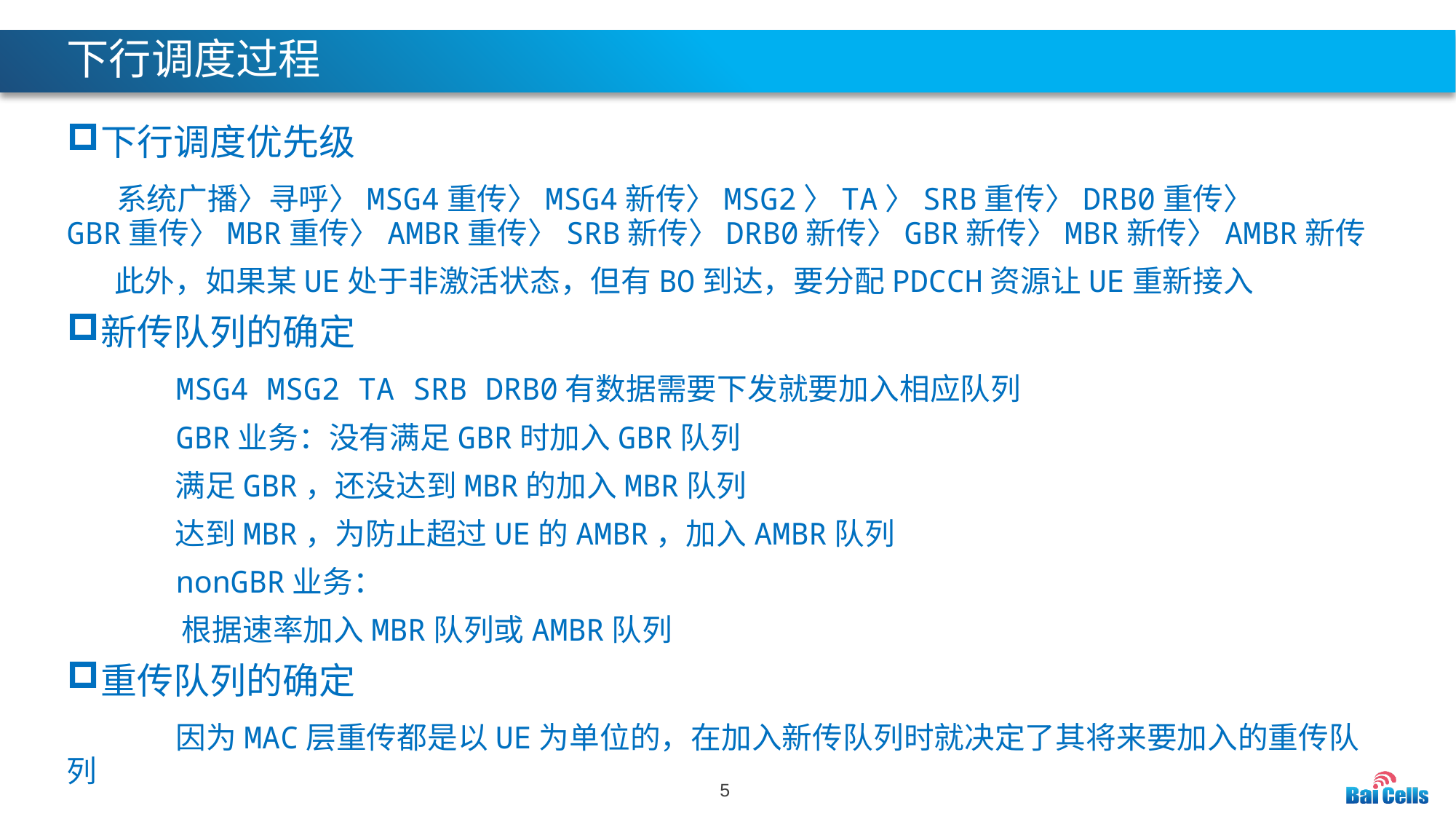

# 下行调度过程
下行调度优先级
     系统广播〉寻呼〉MSG4重传〉MSG4新传〉MSG2〉TA〉SRB重传〉DRB0重传〉          	GBR重传〉MBR重传〉AMBR重传〉SRB新传〉DRB0新传〉GBR新传〉MBR新传〉AMBR新传
      此外，如果某UE处于非激活状态，但有BO到达，要分配PDCCH资源让UE重新接入
新传队列的确定
     MSG4 MSG2 TA SRB DRB0有数据需要下发就要加入相应队列
      GBR业务：没有满足GBR时加入GBR队列
               满足GBR，还没达到MBR的加入MBR队列
               达到MBR，为防止超过UE的AMBR，加入AMBR队列
      nonGBR业务：
                根据速率加入MBR队列或AMBR队列
重传队列的确定
	因为MAC层重传都是以UE为单位的，在加入新传队列时就决定了其将来要加入的重传队列